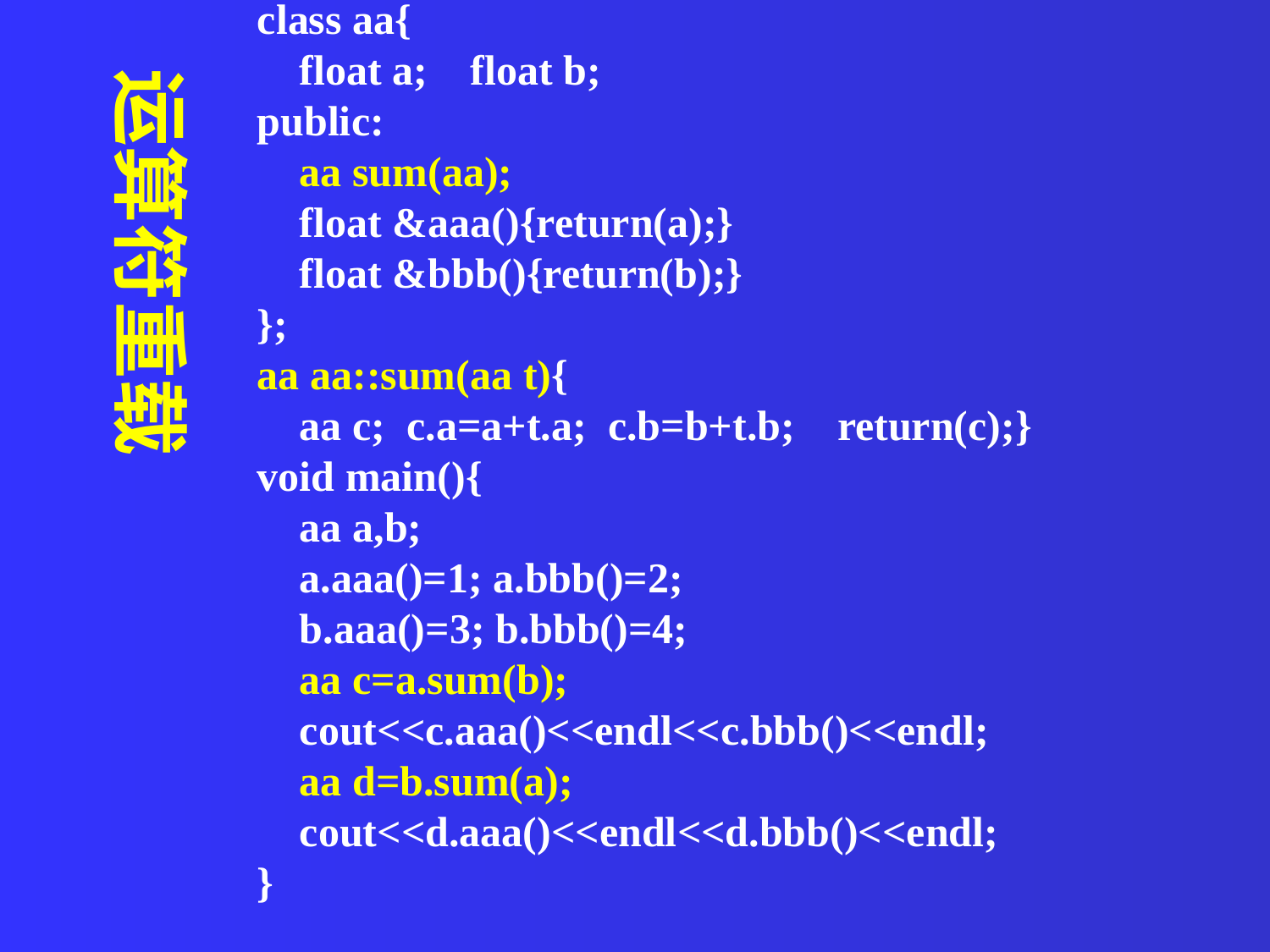

class aa{
    float a;    float b;
public:
    aa sum(aa);
    float &aaa(){return(a);}
    float &bbb(){return(b);}
};
aa aa::sum(aa t){
    aa c;  c.a=a+t.a;  c.b=b+t.b;    return(c);}
void main(){
    aa a,b;
    a.aaa()=1; a.bbb()=2;
    b.aaa()=3; b.bbb()=4;
    aa c=a.sum(b);
    cout<<c.aaa()<<endl<<c.bbb()<<endl;
    aa d=b.sum(a);
    cout<<d.aaa()<<endl<<d.bbb()<<endl;
}
运算符重载